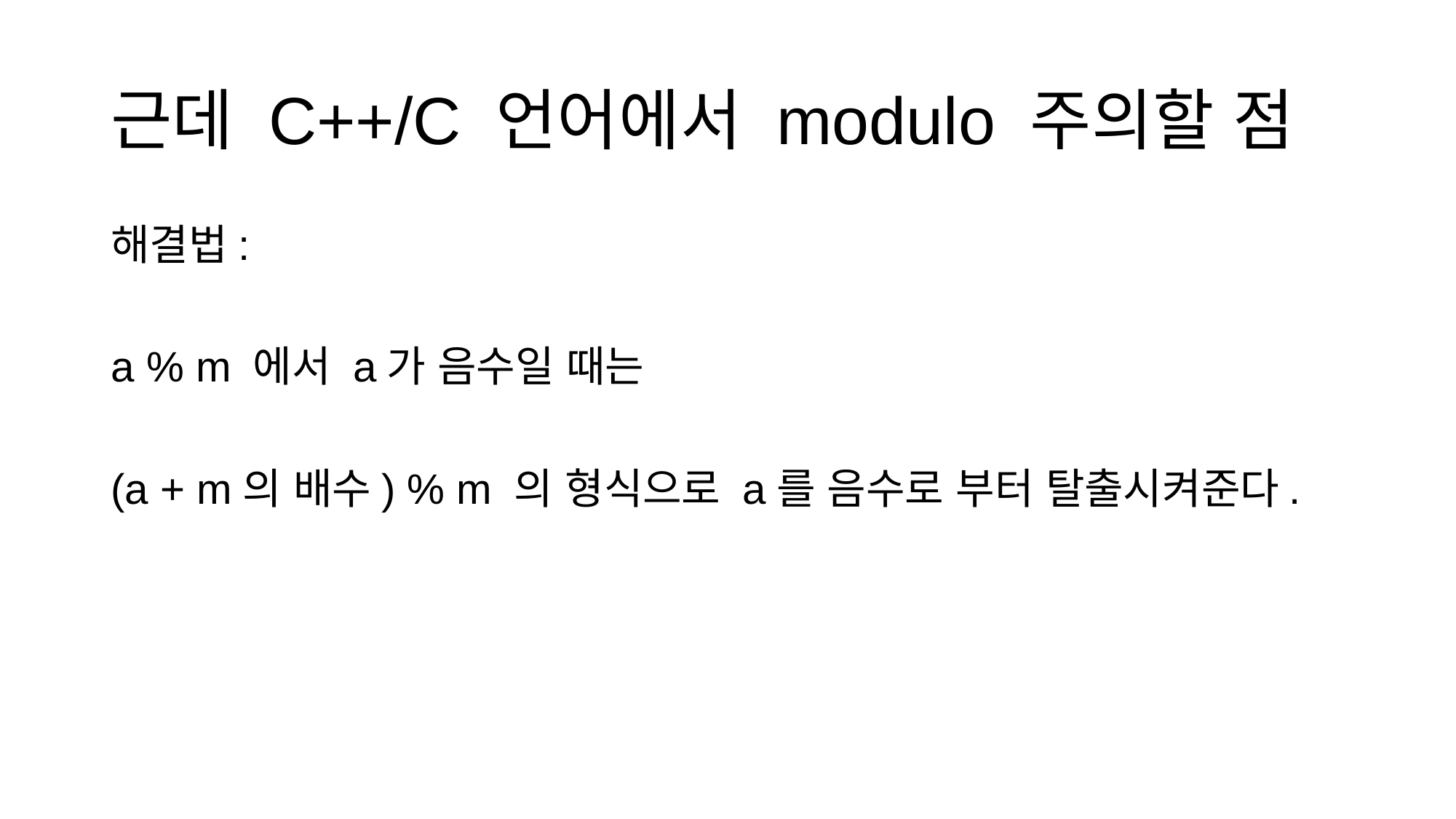

# 근데 C++/C 언어에서 modulo 주의할 점
해결법:

a % m 에서 a가 음수일 때는

(a + m의 배수) % m 의 형식으로 a를 음수로 부터 탈출시켜준다.